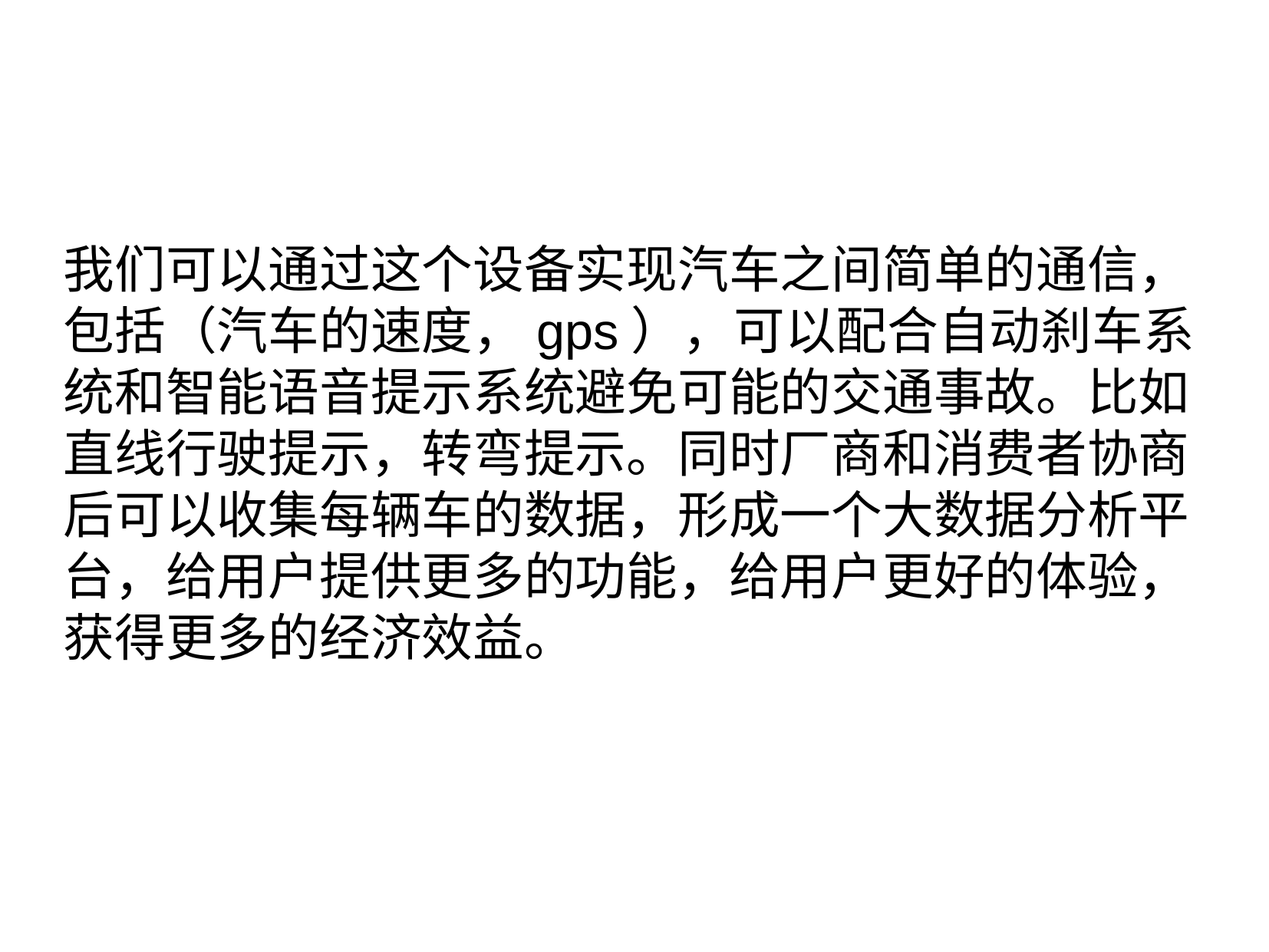

我们可以通过这个设备实现汽车之间简单的通信，包括（汽车的速度，gps），可以配合自动刹车系统和智能语音提示系统避免可能的交通事故。比如直线行驶提示，转弯提示。同时厂商和消费者协商后可以收集每辆车的数据，形成一个大数据分析平台，给用户提供更多的功能，给用户更好的体验，获得更多的经济效益。